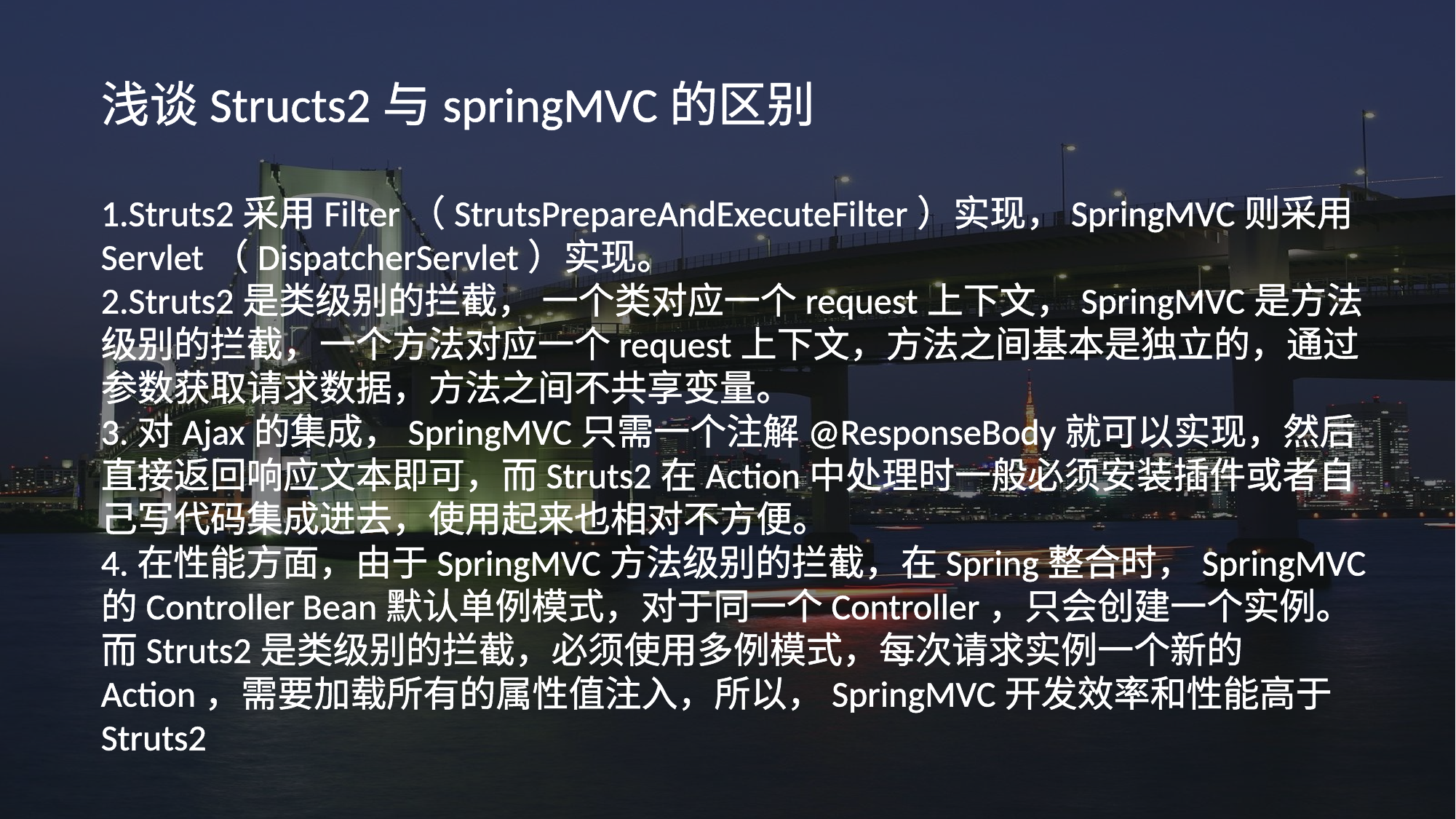

浅谈Structs2与springMVC的区别

1.Struts2采用Filter（StrutsPrepareAndExecuteFilter）实现，SpringMVC则采用Servlet（DispatcherServlet）实现。
2.Struts2是类级别的拦截， 一个类对应一个request上下文，SpringMVC是方法级别的拦截，一个方法对应一个request上下文，方法之间基本是独立的，通过参数获取请求数据，方法之间不共享变量。
3.对Ajax的集成，SpringMVC只需一个注解@ResponseBody就可以实现，然后直接返回响应文本即可，而Struts2在Action中处理时一般必须安装插件或者自己写代码集成进去，使用起来也相对不方便。
4.在性能方面，由于SpringMVC方法级别的拦截，在Spring整合时，SpringMVC的Controller Bean默认单例模式，对于同一个Controller，只会创建一个实例。而Struts2是类级别的拦截，必须使用多例模式，每次请求实例一个新的Action，需要加载所有的属性值注入，所以，SpringMVC开发效率和性能高于Struts2